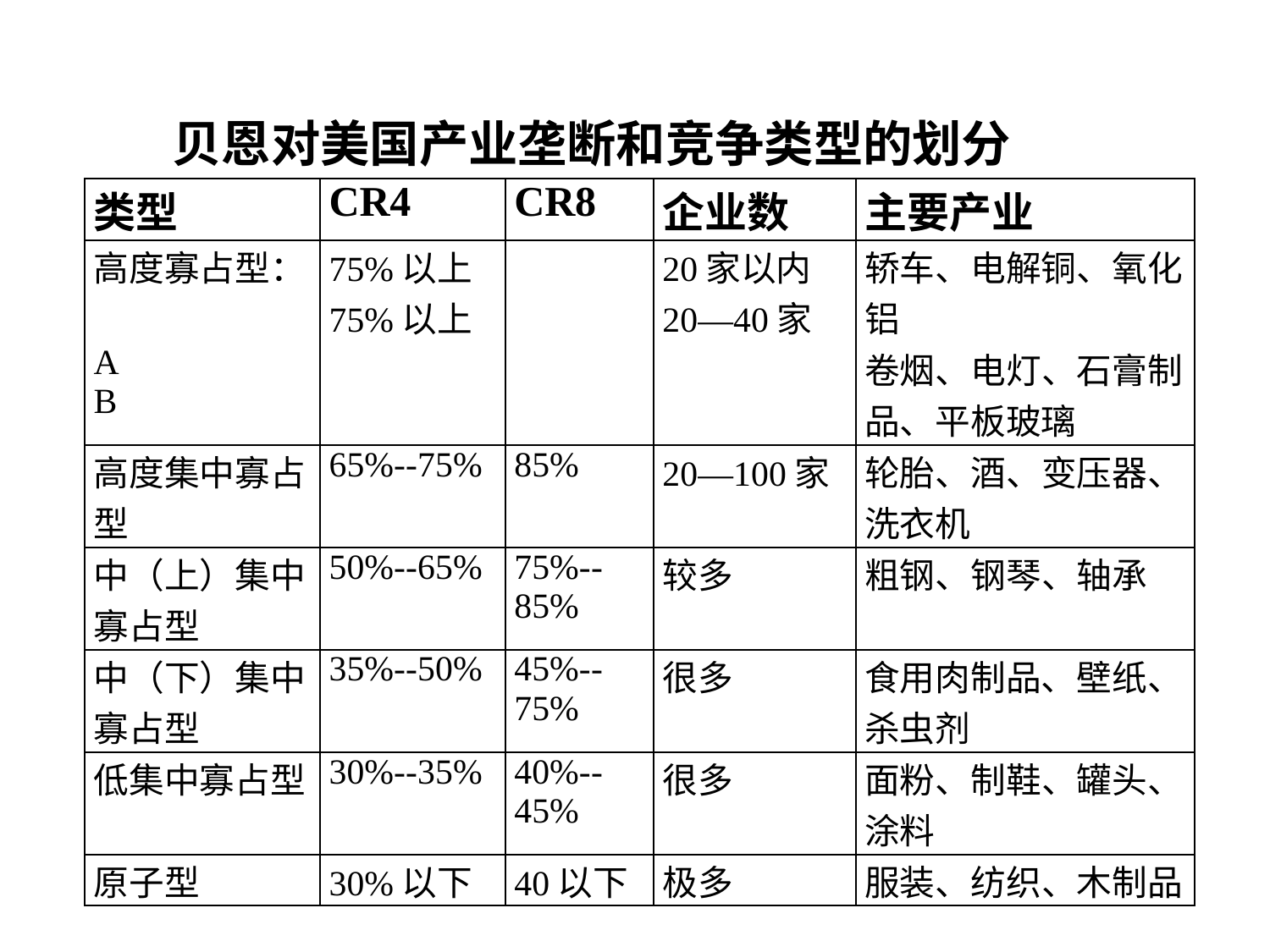

#
贝恩对美国产业垄断和竞争类型的划分
| 类型 | CR4 | CR8 | 企业数 | 主要产业 |
| --- | --- | --- | --- | --- |
| 高度寡占型： A B | 75%以上 75%以上 |  | 20家以内 20—40家 | 轿车、电解铜、氧化铝 卷烟、电灯、石膏制品、平板玻璃 |
| 高度集中寡占型 | 65%--75% | 85% | 20—100家 | 轮胎、酒、变压器、洗衣机 |
| 中（上）集中寡占型 | 50%--65% | 75%--85% | 较多 | 粗钢、钢琴、轴承 |
| 中（下）集中寡占型 | 35%--50% | 45%--75% | 很多 | 食用肉制品、壁纸、杀虫剂 |
| 低集中寡占型 | 30%--35% | 40%--45% | 很多 | 面粉、制鞋、罐头、涂料 |
| 原子型 | 30%以下 | 40以下 | 极多 | 服装、纺织、木制品 |